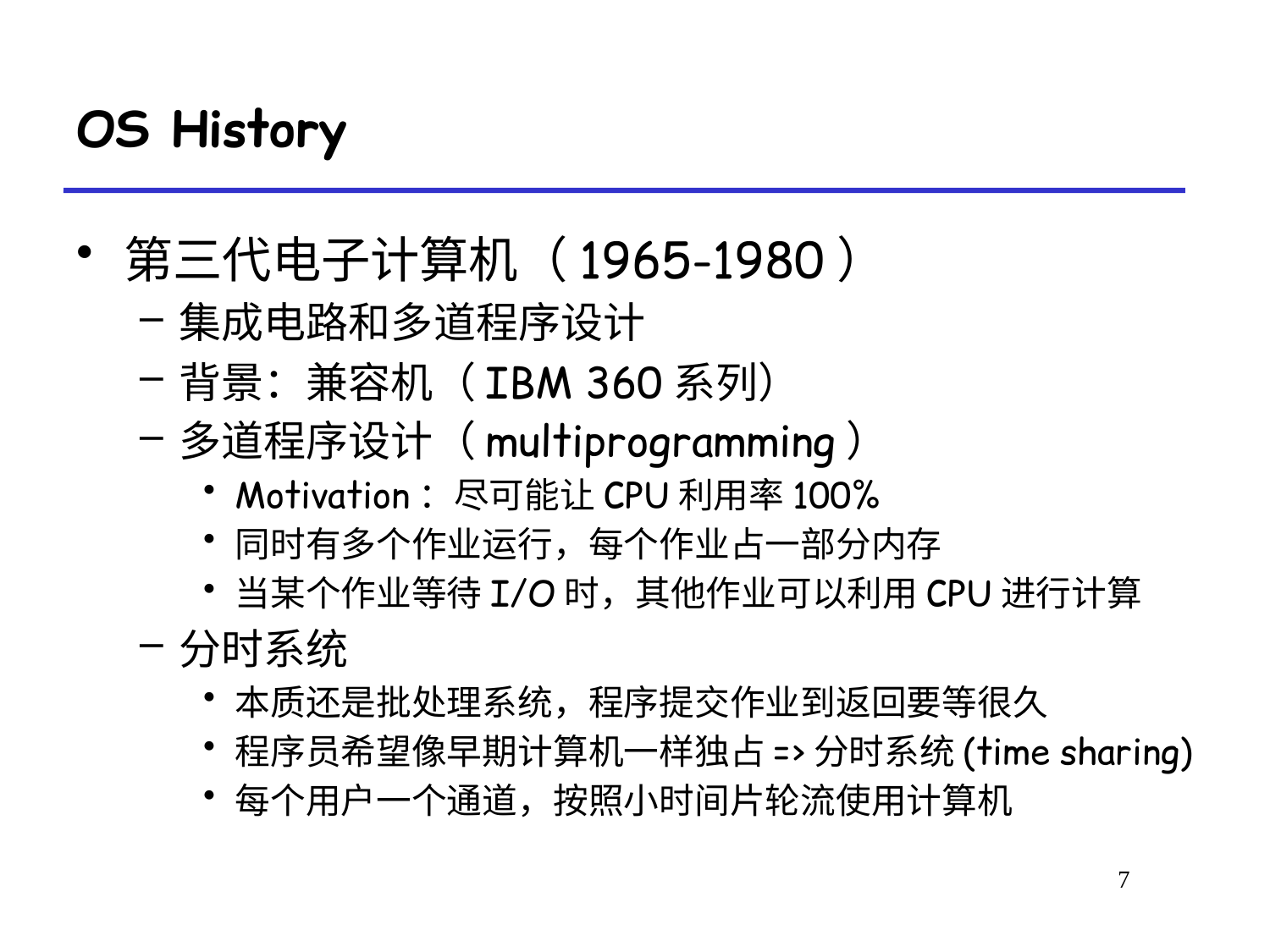

# OS History
第三代电子计算机（1965-1980）
集成电路和多道程序设计
背景：兼容机（IBM 360系列）
多道程序设计（multiprogramming）
Motivation：尽可能让CPU利用率100%
同时有多个作业运行，每个作业占一部分内存
当某个作业等待I/O时，其他作业可以利用CPU进行计算
分时系统
本质还是批处理系统，程序提交作业到返回要等很久
程序员希望像早期计算机一样独占=>分时系统(time sharing)
每个用户一个通道，按照小时间片轮流使用计算机
7